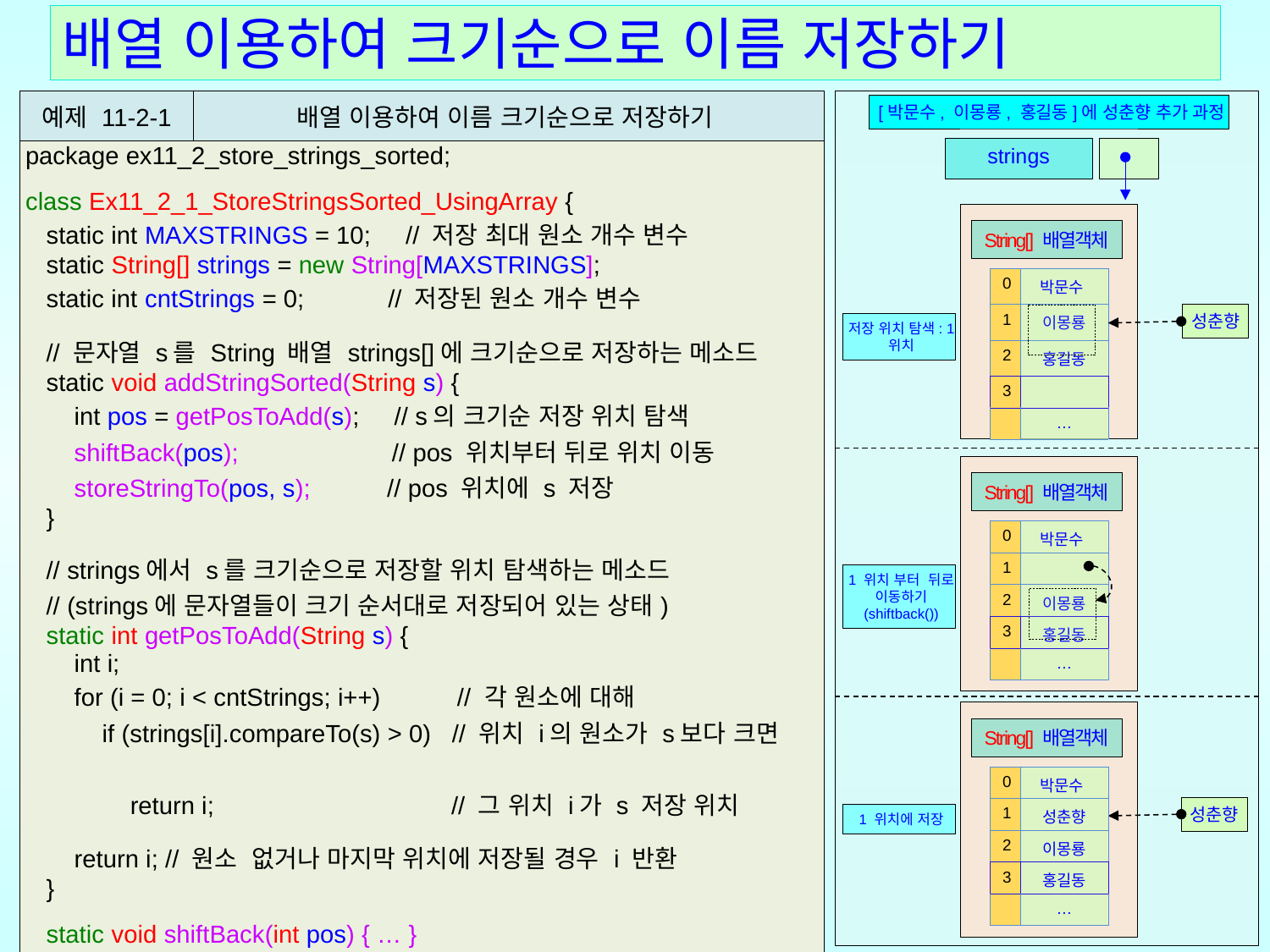

# 배열 이용하여 크기순으로 이름 저장하기
| 예제 11-2-1 | 배열 이용하여 이름 크기순으로 저장하기 |
| --- | --- |
| package ex11\_2\_store\_strings\_sorted; class Ex11\_2\_1\_StoreStringsSorted\_UsingArray { static int MAXSTRINGS = 10; // 저장 최대 원소 개수 변수 static String[] strings = new String[MAXSTRINGS]; static int cntStrings = 0; // 저장된 원소 개수 변수 // 문자열 s를 String 배열 strings[]에 크기순으로 저장하는 메소드 static void addStringSorted(String s) { int pos = getPosToAdd(s); // s의 크기순 저장 위치 탐색 shiftBack(pos); // pos 위치부터 뒤로 위치 이동 storeStringTo(pos, s); // pos 위치에 s 저장 } // strings에서 s를 크기순으로 저장할 위치 탐색하는 메소드 // (strings에 문자열들이 크기 순서대로 저장되어 있는 상태) static int getPosToAdd(String s) { int i; for (i = 0; i < cntStrings; i++) // 각 원소에 대해 if (strings[i].compareTo(s) > 0) // 위치 i의 원소가 s보다 크면 return i; // 그 위치 i가 s 저장 위치 return i; // 원소 없거나 마지막 위치에 저장될 경우 i 반환 } static void shiftBack(int pos) { … } static void storeStringTo(int pos, String s) { … } … |  |

[박문수, 이몽룡, 홍길동]에 성춘향 추가 과정
strings

String[] 배열객체
| 0 | 박문수 |
| --- | --- |
| 1 | 이몽룡 |
| 2 | 홍길동 |
| 3 |  |
|  | … |
성춘향

저장 위치 탐색: 1 위치

String[] 배열객체
| 0 | 박문수 |
| --- | --- |
| 1 |  |
| 2 | 이몽룡 |
| 3 | 홍길동 |
|  | … |

1 위치 부터  뒤로 이동하기
(shiftback())

String[] 배열객체
| 0 | 박문수 |
| --- | --- |
| 1 | 성춘향 |
| 2 | 이몽룡 |
| 3 | 홍길동 |
|  | … |
성춘향
1 위치에 저장